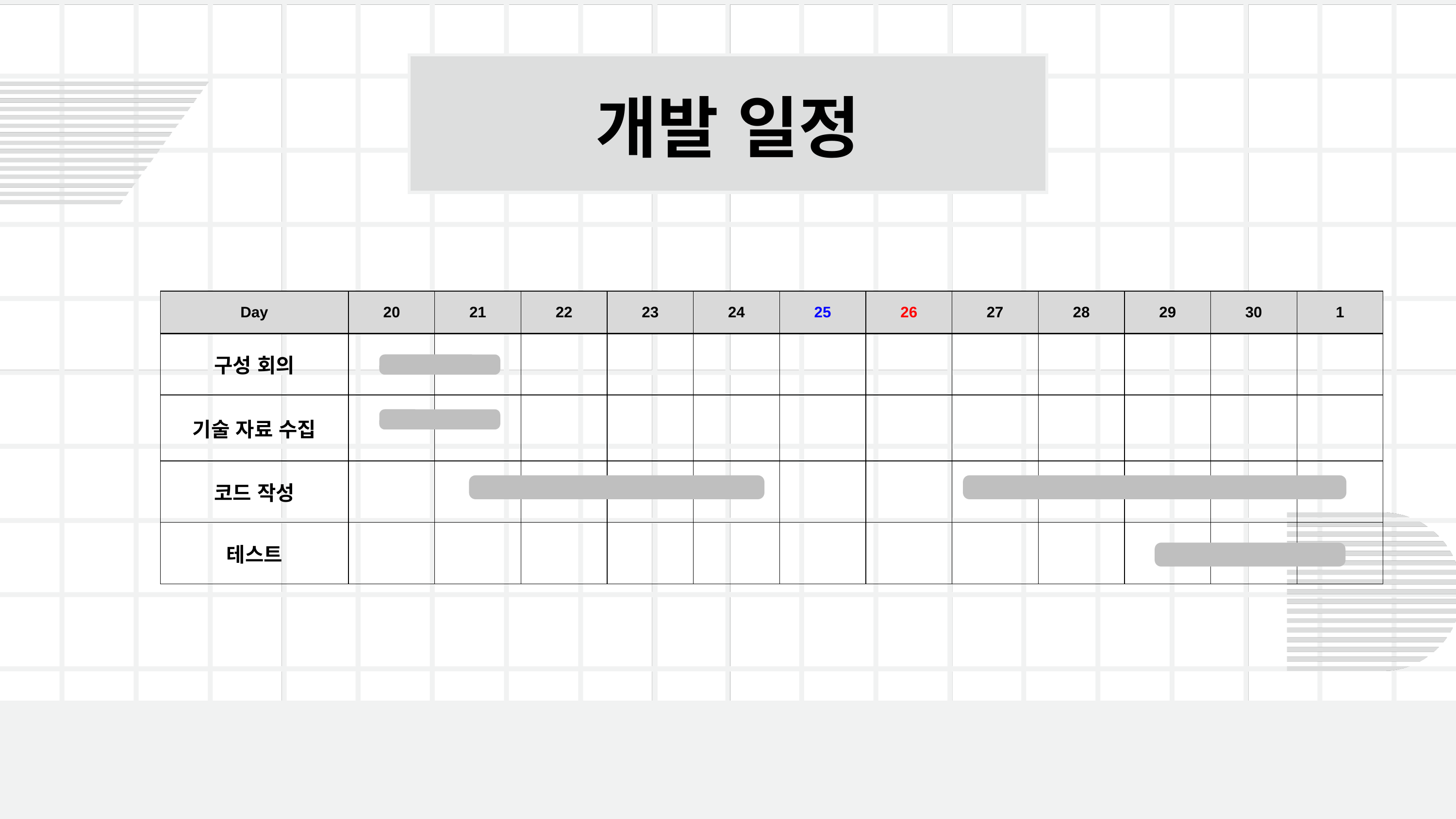

개발 일정

| Day | 20 | 21 | 22 | 23 | 24 | 25 | 26 | 27 | 28 | 29 | 30 | 1 |
| --- | --- | --- | --- | --- | --- | --- | --- | --- | --- | --- | --- | --- |
| 구성 회의 |  |  |  |  |  |  |  |  |  |  |  |  |
| 기술 자료 수집 |  |  |  |  |  |  |  |  |  |  |  |  |
| 코드 작성 |  |  |  |  |  |  |  |  |  |  |  |  |
| 테스트 |  |  |  |  |  |  |  |  |  |  |  |  |